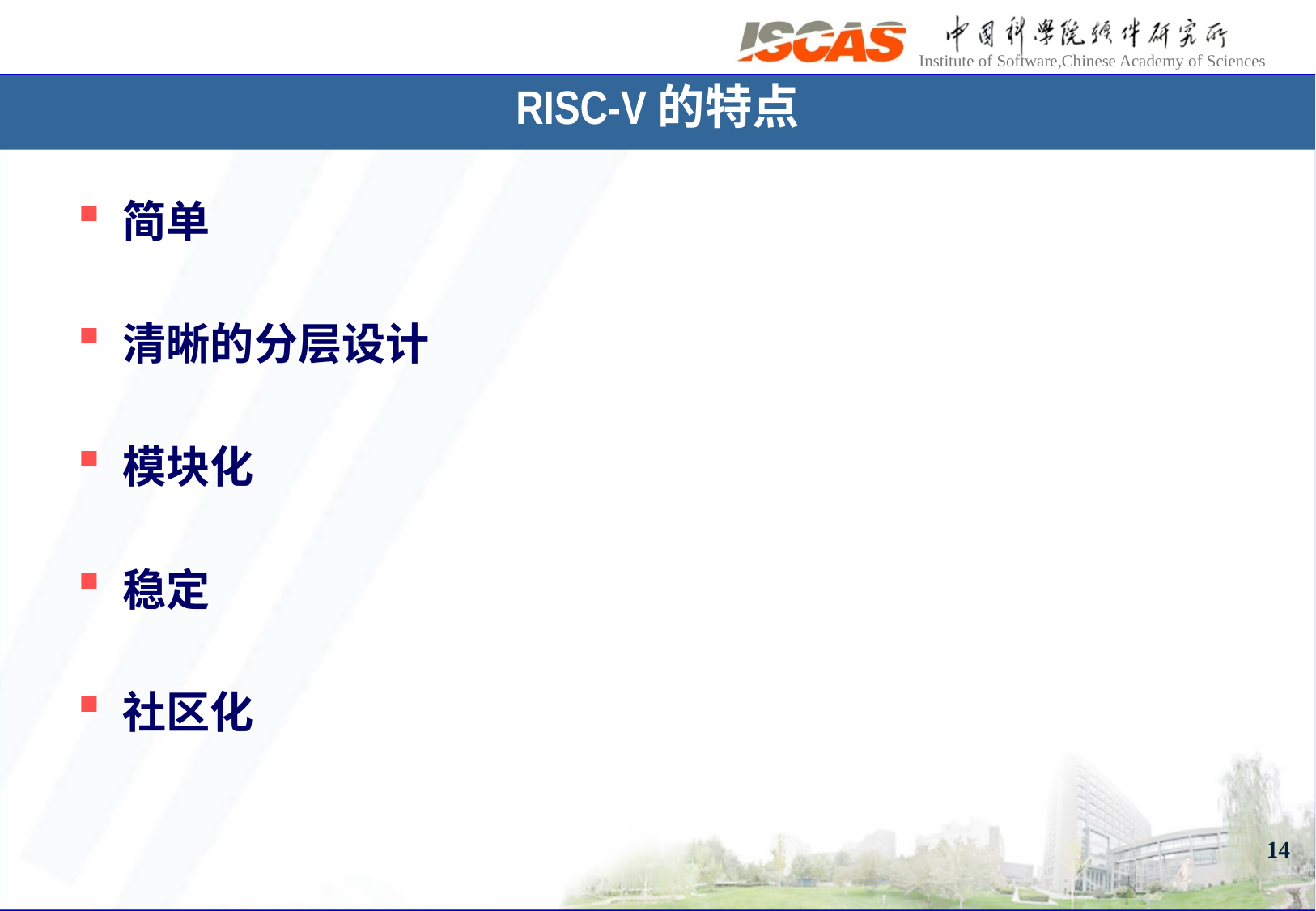

# RISC-V的特点
简单

清晰的分层设计

模块化

稳定

社区化
14